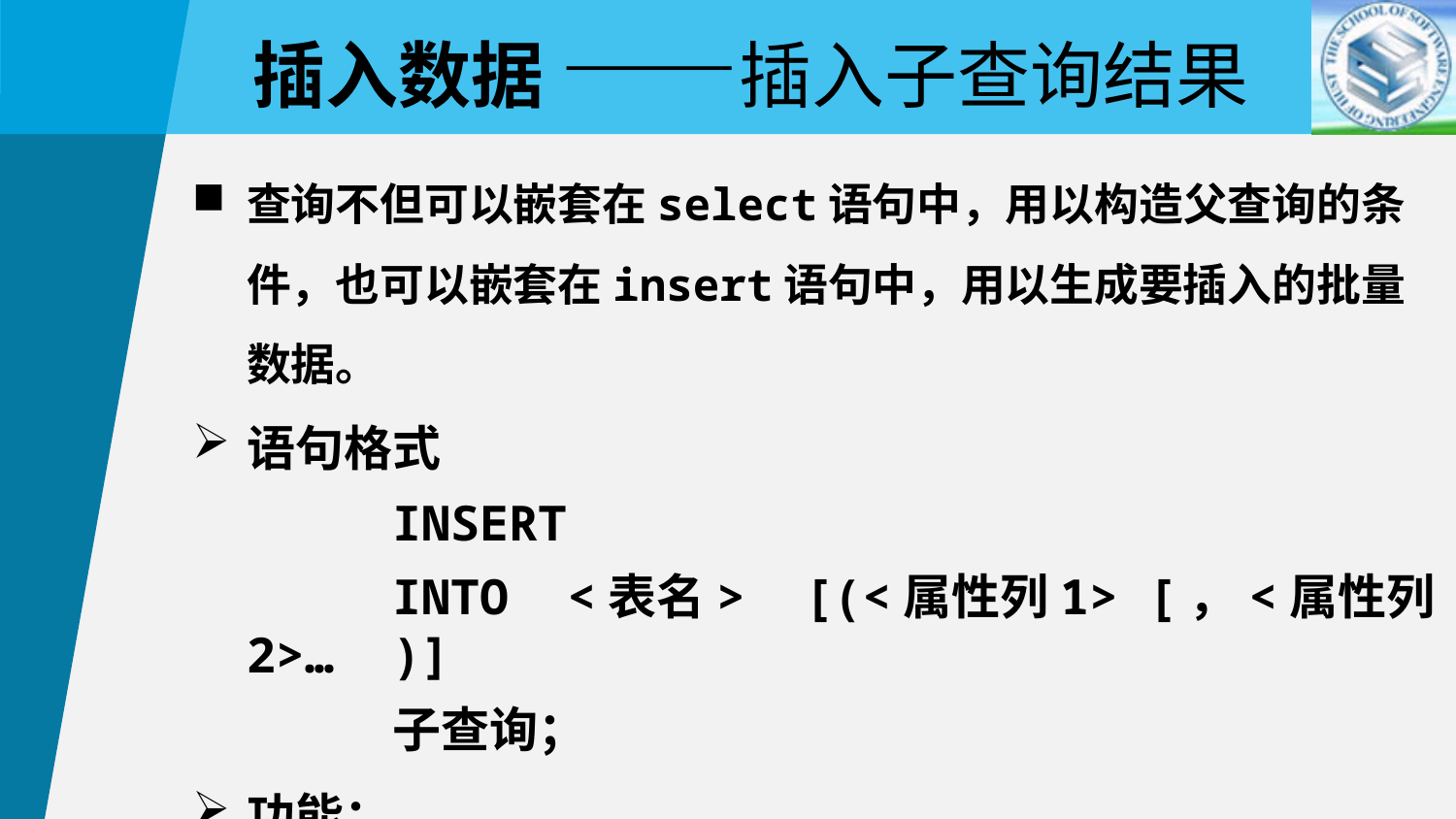

插入数据 ——插入子查询结果
查询不但可以嵌套在select语句中，用以构造父查询的条件，也可以嵌套在insert语句中，用以生成要插入的批量数据。
语句格式
		INSERT
		INTO  <表名>  [(<属性列1> [，<属性列2>…  )]
		子查询；
功能：
       将子查询结果插入指定表中